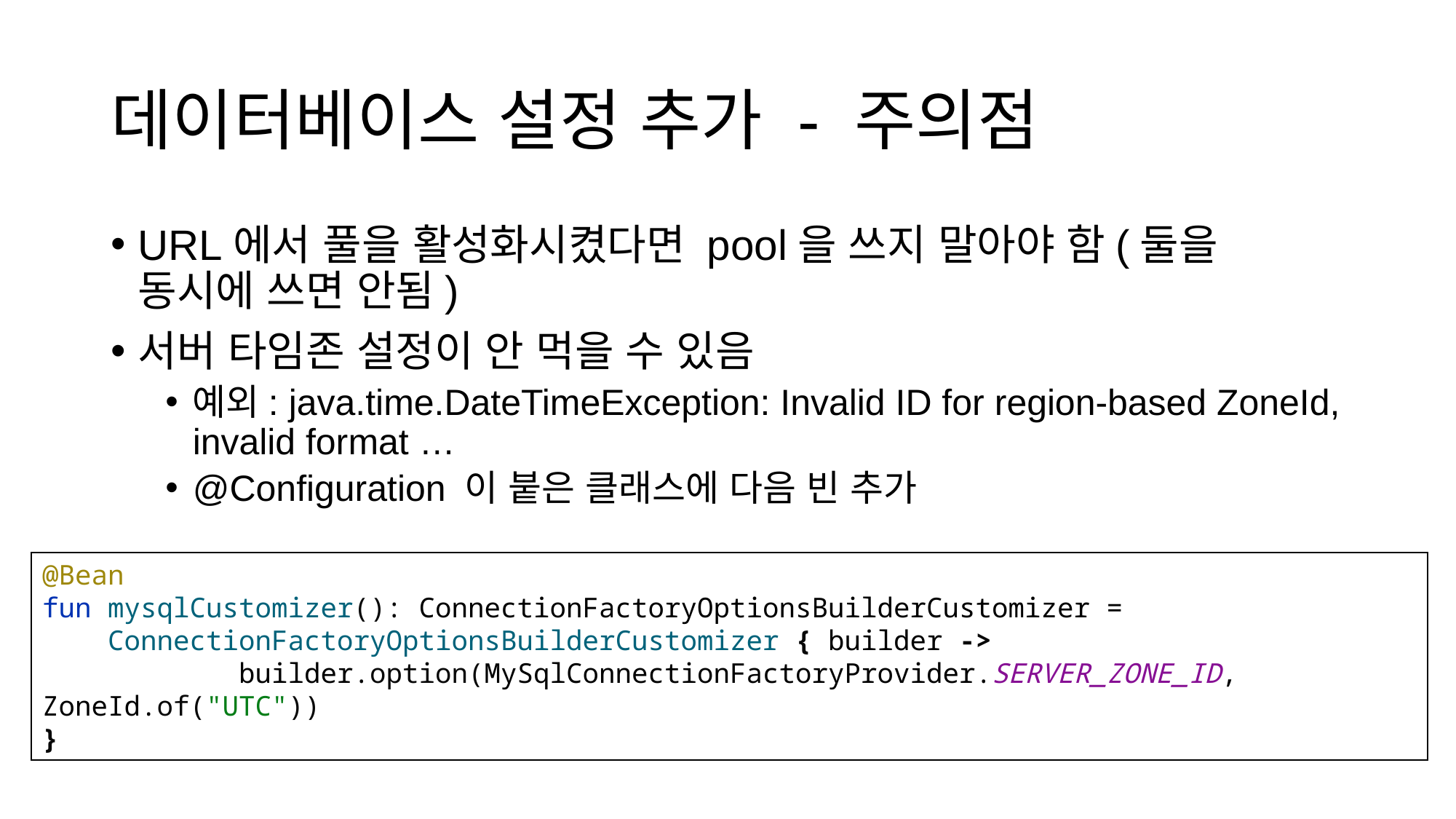

# 데이터베이스 설정 추가 - 주의점
URL에서 풀을 활성화시켰다면 pool을 쓰지 말아야 함(둘을 동시에 쓰면 안됨)
서버 타임존 설정이 안 먹을 수 있음
예외: java.time.DateTimeException: Invalid ID for region-based ZoneId, invalid format …
@Configuration 이 붙은 클래스에 다음 빈 추가

@Bean
fun mysqlCustomizer(): ConnectionFactoryOptionsBuilderCustomizer =
    ConnectionFactoryOptionsBuilderCustomizer { builder ->
            builder.option(MySqlConnectionFactoryProvider.SERVER_ZONE_ID, ZoneId.of("UTC"))
}